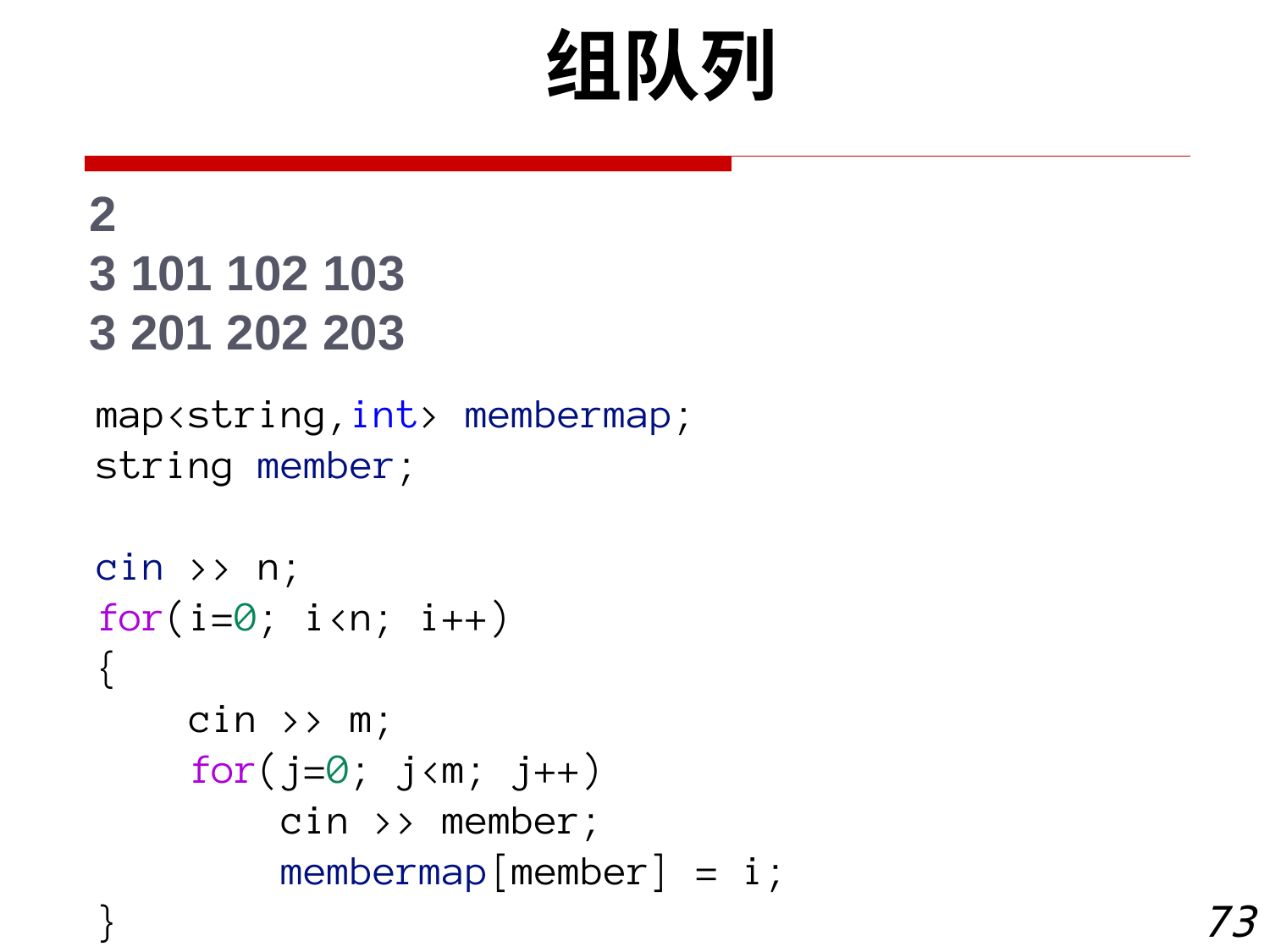

组队列
2
3 101 102 103
3 201 202 203
map<string,int> membermap;
string member;
cin >> n;
for(i=0; i<n; i++)
{
    cin >> m;
    for(j=0; j<m; j++)
        cin >> member;
        membermap[member] = i;
}

73